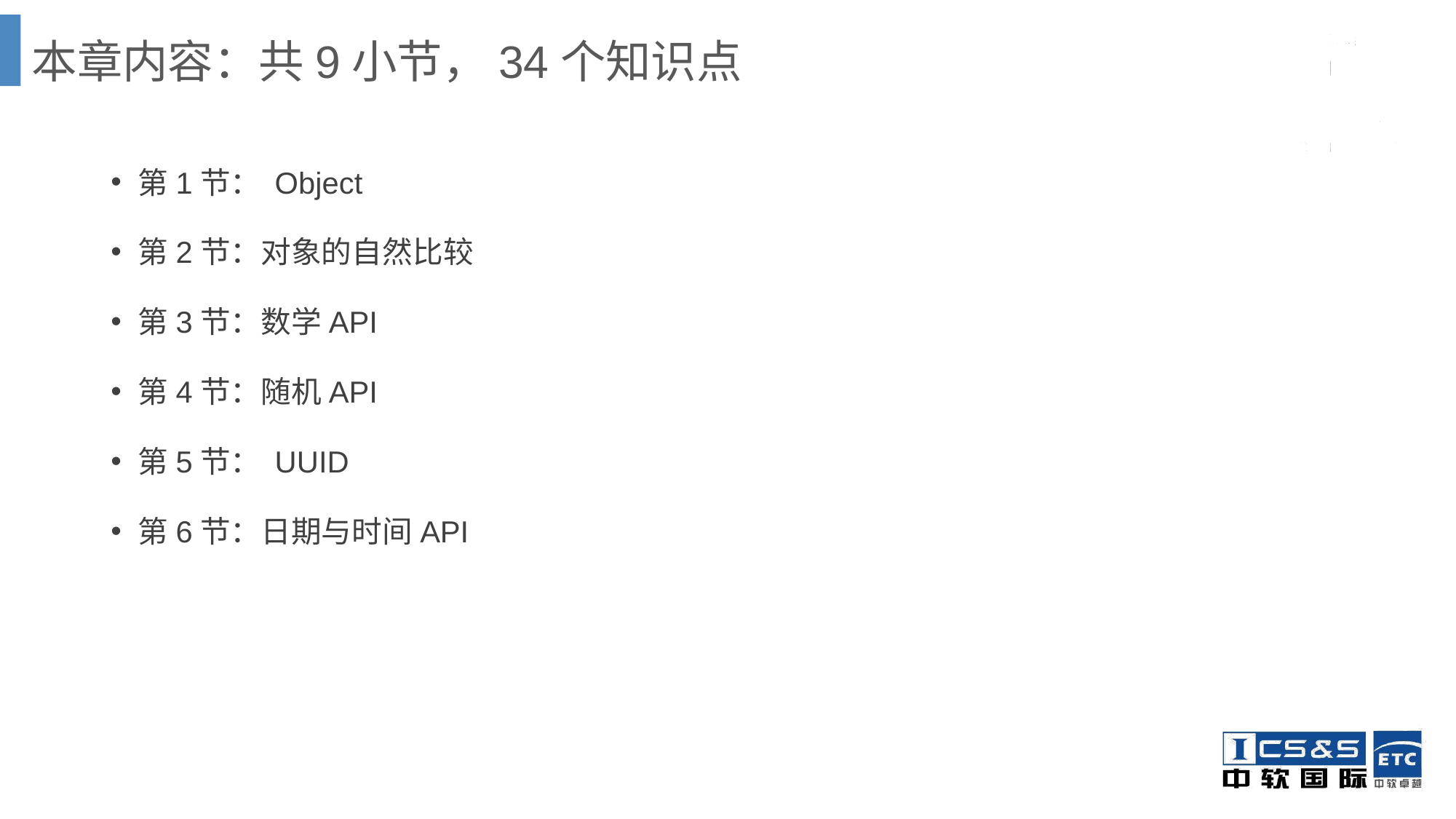

# 本章内容：共9小节，34个知识点
第1节： Object
第2节：对象的自然比较
第3节：数学API
第4节：随机API
第5节： UUID
第6节：日期与时间API